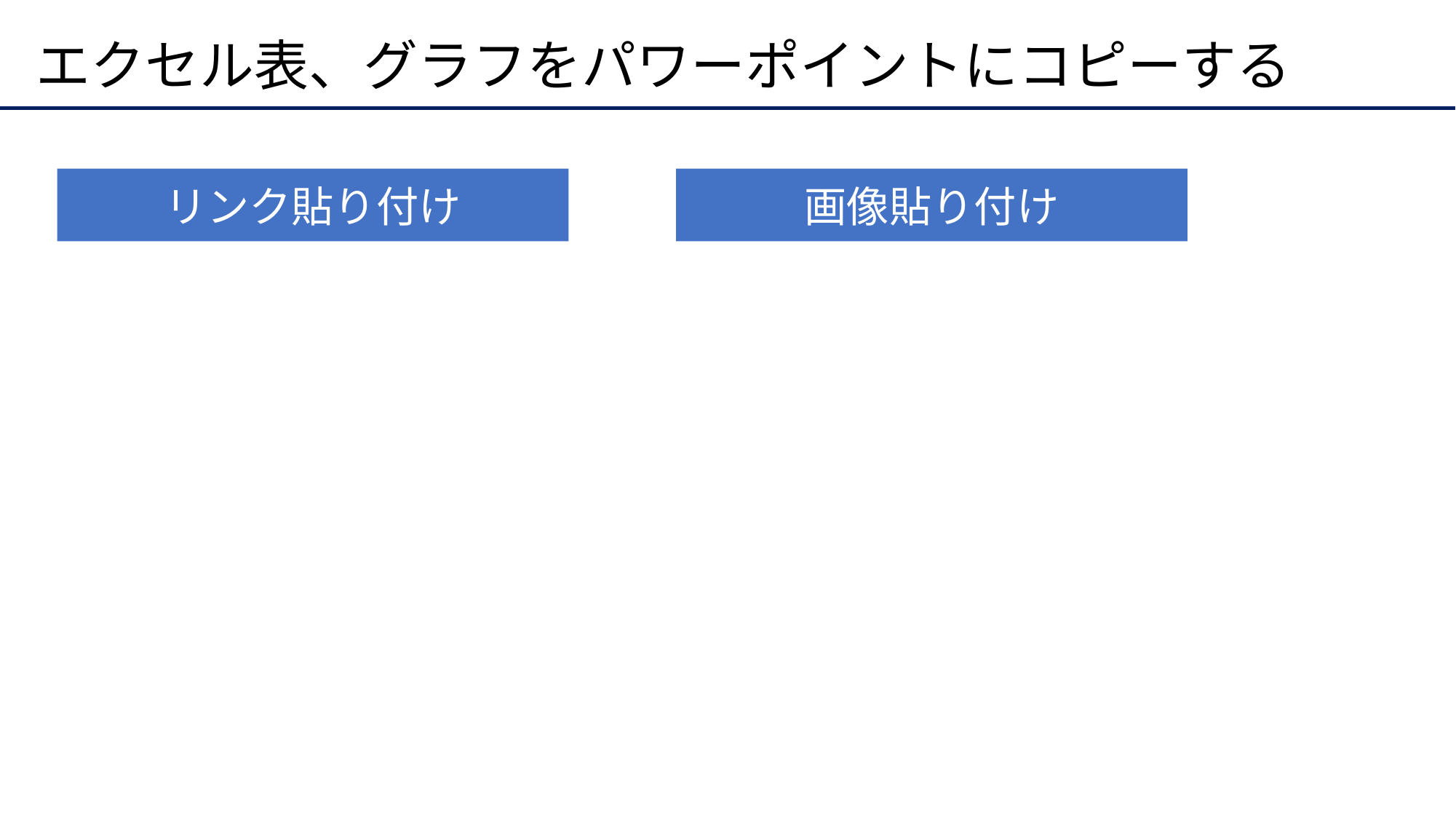

# エクセル表、グラフをパワーポイントにコピーする
リンク貼り付け
画像貼り付け